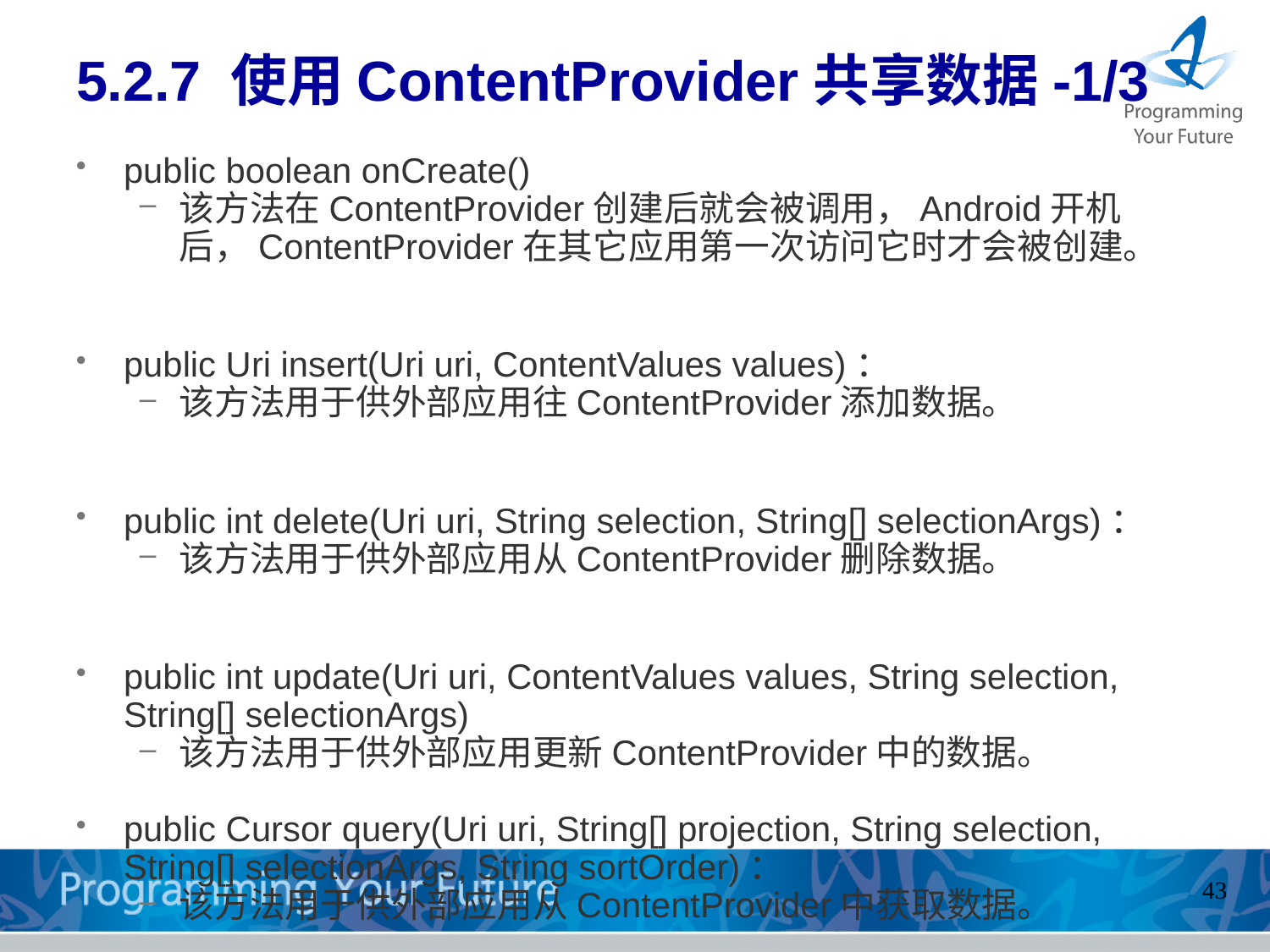

# 5.2.7 使用ContentProvider共享数据-1/3
public boolean onCreate()
该方法在ContentProvider创建后就会被调用，Android开机后，ContentProvider在其它应用第一次访问它时才会被创建。

public Uri insert(Uri uri, ContentValues values)：
该方法用于供外部应用往ContentProvider添加数据。

public int delete(Uri uri, String selection, String[] selectionArgs)：
该方法用于供外部应用从ContentProvider删除数据。

public int update(Uri uri, ContentValues values, String selection, String[] selectionArgs)
该方法用于供外部应用更新ContentProvider中的数据。
public Cursor query(Uri uri, String[] projection, String selection, String[] selectionArgs, String sortOrder)：
该方法用于供外部应用从ContentProvider中获取数据。